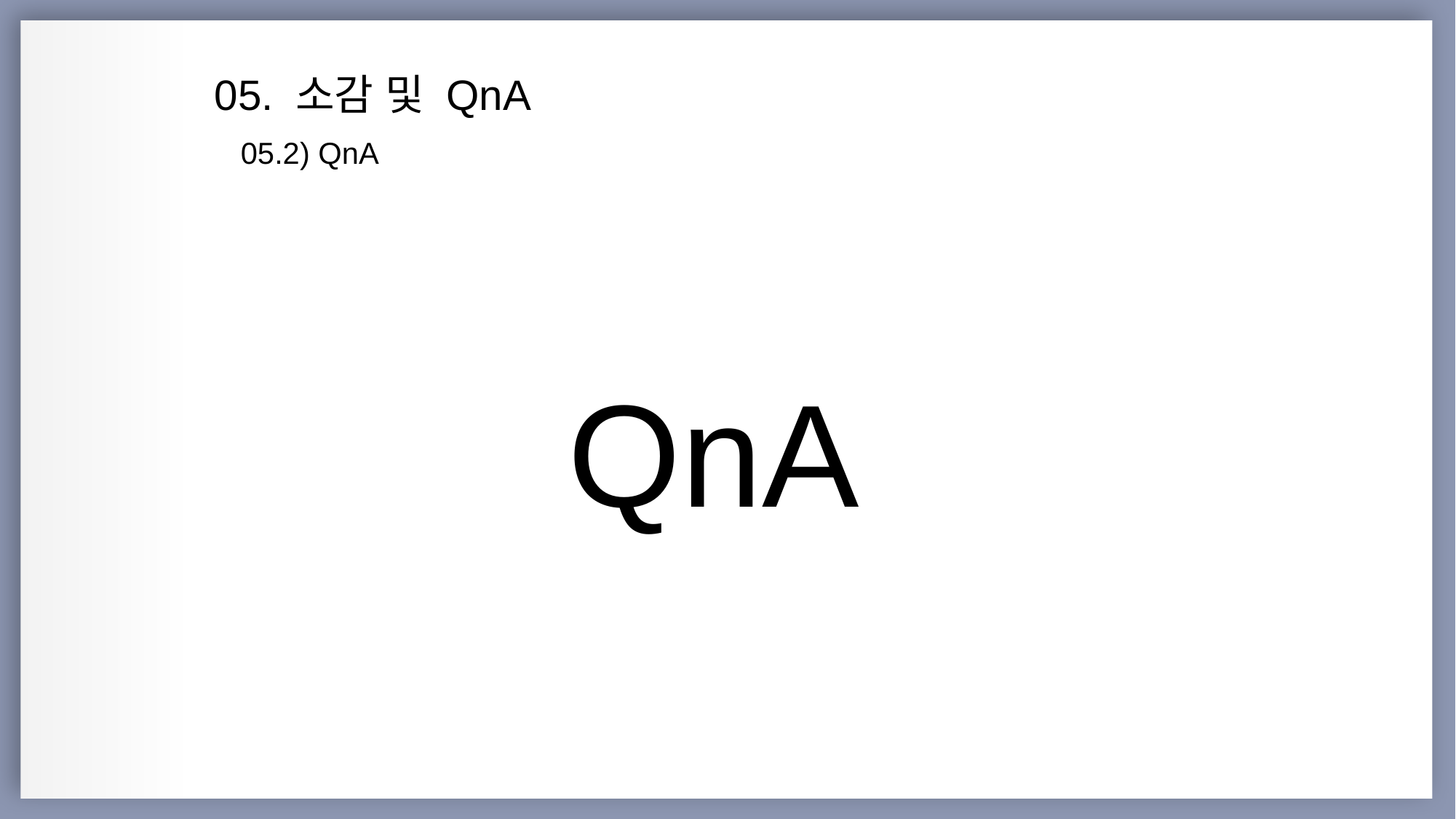

05. 소감 및 QnA
05.2) QnA
QnA